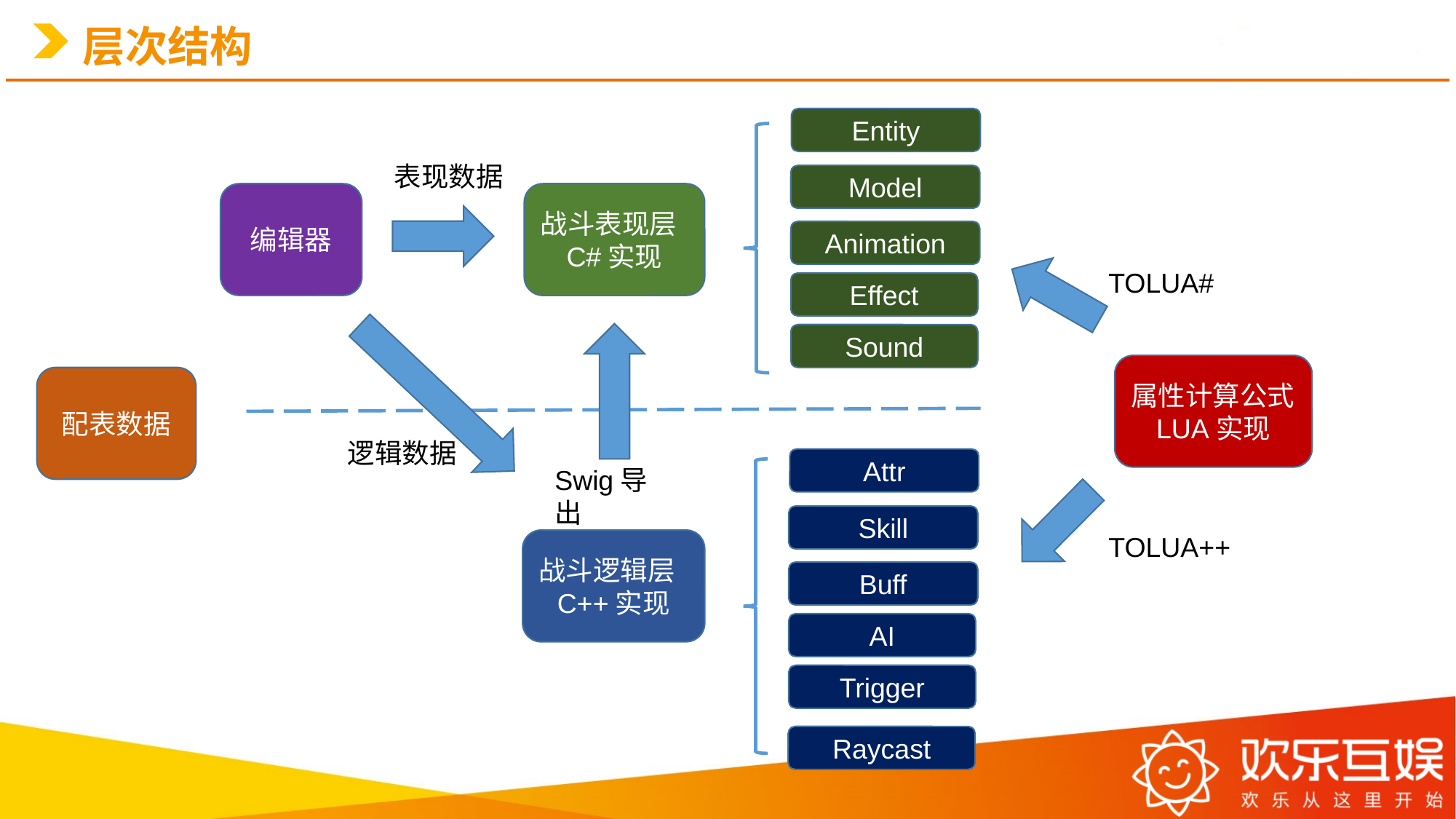

# 层次结构
Entity

表现数据
Model
编辑器
战斗表现层
C#实现

Animation

TOLUA#
Effect

Sound
属性计算公式
LUA实现
配表数据
逻辑数据
Attr
Swig导出

Skill
TOLUA++
战斗逻辑层
C++实现
Buff
AI
Trigger
Raycast